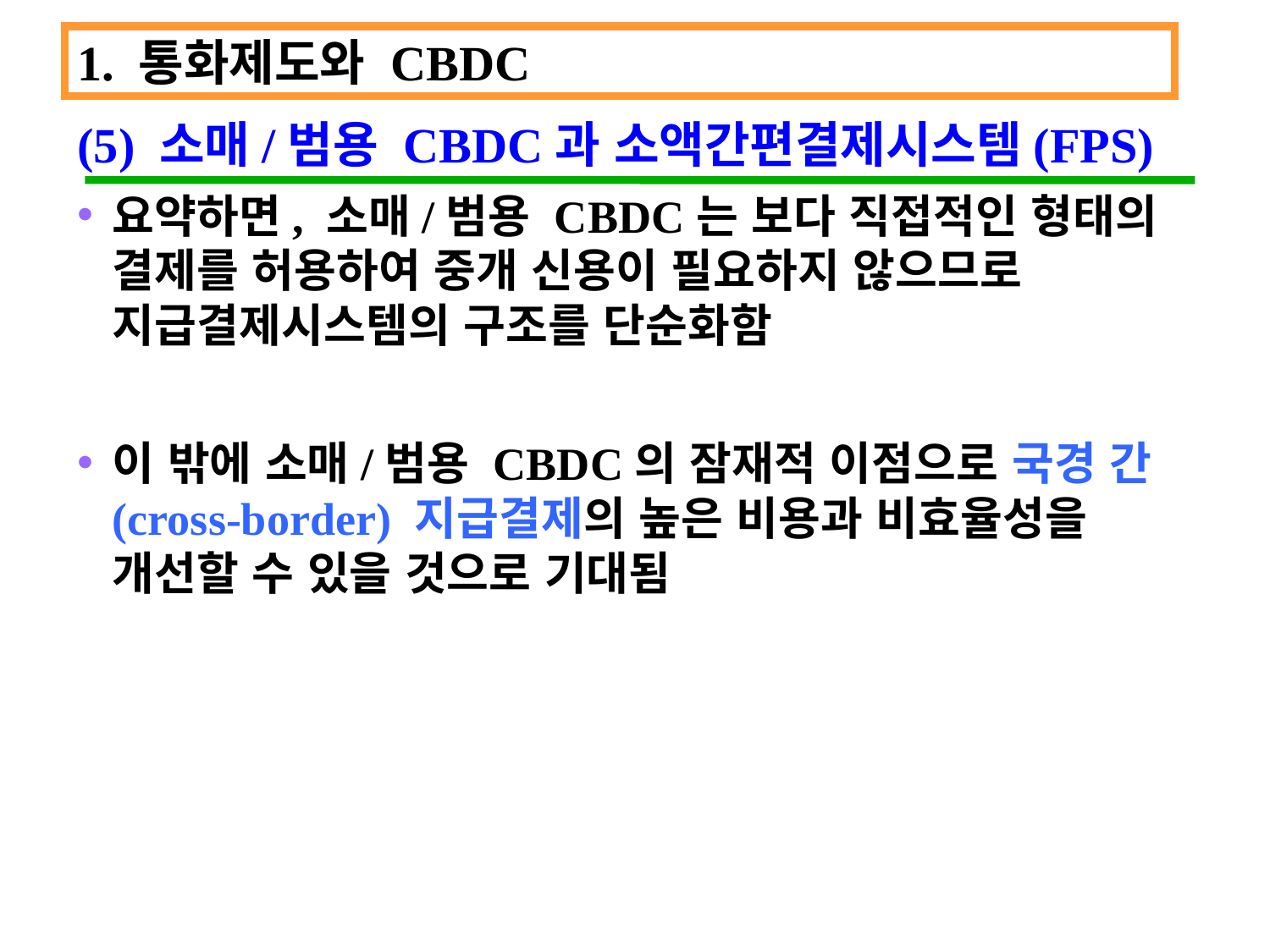

1. 통화제도와 CBDC
(5) 소매/범용 CBDC과 소액간편결제시스템(FPS)
요약하면, 소매/범용 CBDC는 보다 직접적인 형태의 결제를 허용하여 중개 신용이 필요하지 않으므로 지급결제시스템의 구조를 단순화함

이 밖에 소매/범용 CBDC의 잠재적 이점으로 국경 간(cross-border) 지급결제의 높은 비용과 비효율성을 개선할 수 있을 것으로 기대됨